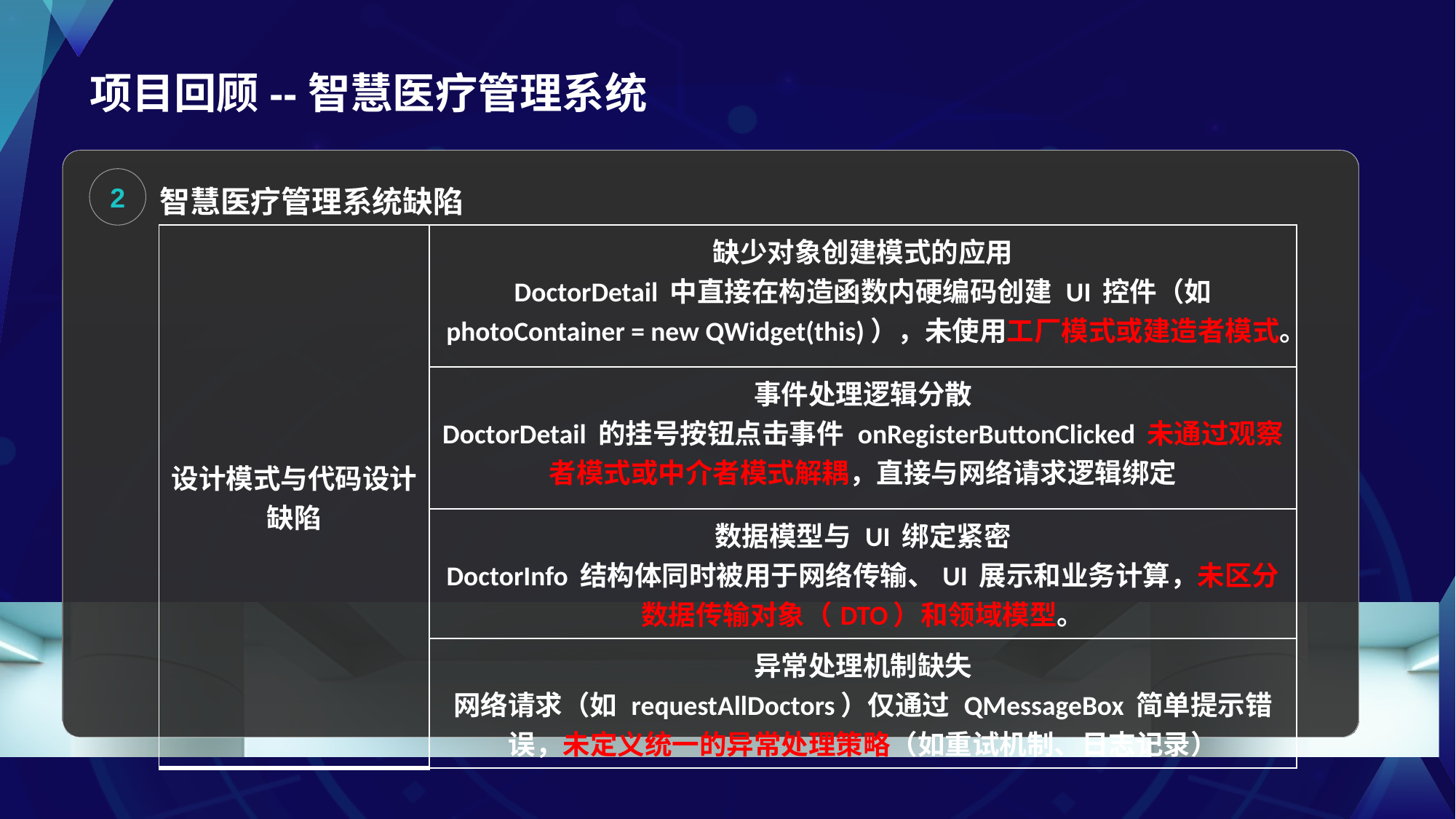

# 项目回顾--智慧医疗管理系统

2
智慧医疗管理系统缺陷

| 设计模式与代码设计缺陷 | 缺少对象创建模式的应用 DoctorDetail 中直接在构造函数内硬编码创建 UI 控件（如 photoContainer = new QWidget(this)），未使用工厂模式或建造者模式。 |
| --- | --- |
|  | 事件处理逻辑分散 DoctorDetail 的挂号按钮点击事件 onRegisterButtonClicked 未通过观察者模式或中介者模式解耦，直接与网络请求逻辑绑定 |
|  | 数据模型与 UI 绑定紧密 DoctorInfo 结构体同时被用于网络传输、UI 展示和业务计算，未区分数据传输对象（DTO）和领域模型。 |
|  | 异常处理机制缺失 网络请求（如 requestAllDoctors）仅通过 QMessageBox 简单提示错误，未定义统一的异常处理策略（如重试机制、日志记录） |